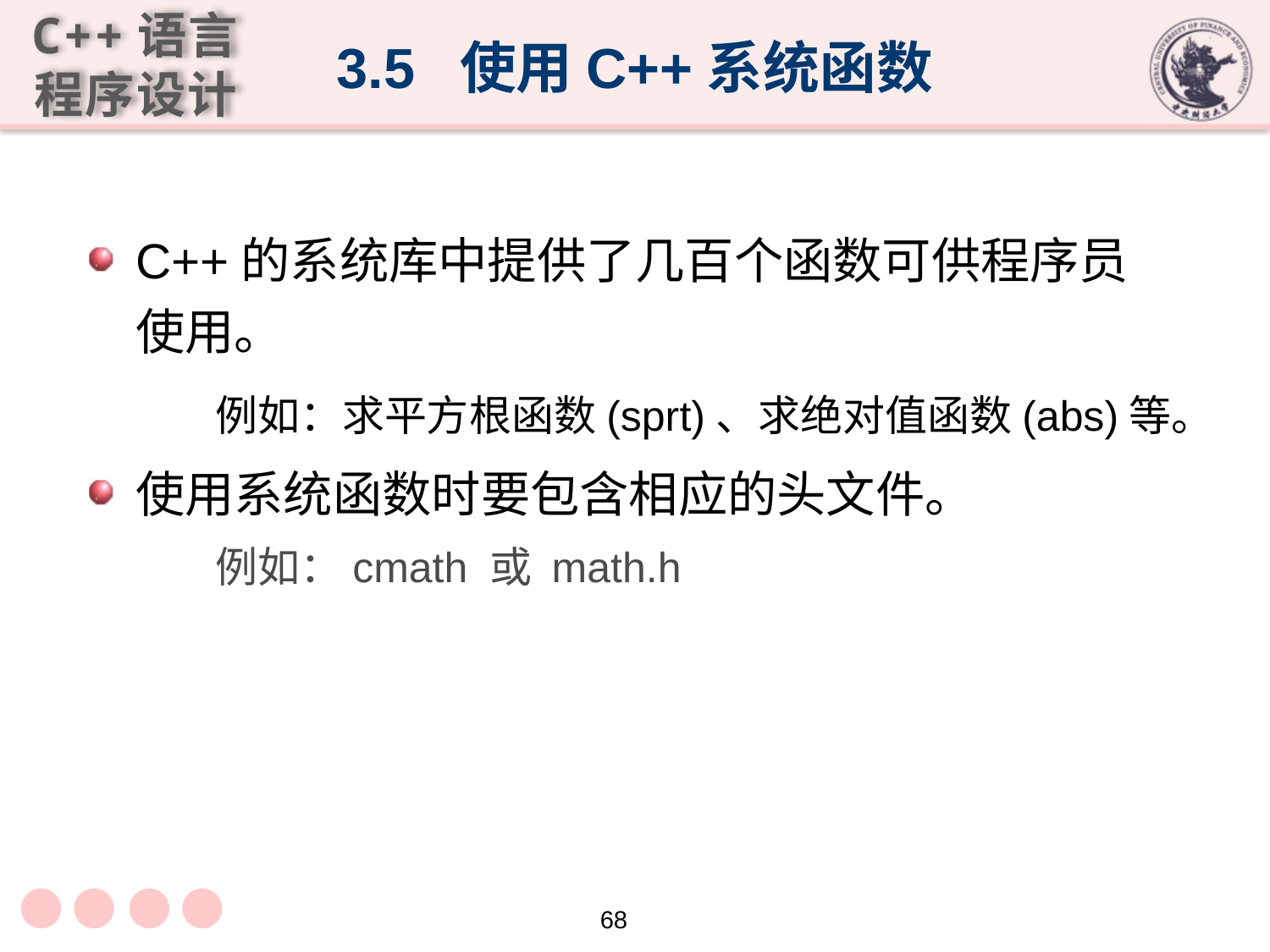

# 3.5  使用C++系统函数
C++的系统库中提供了几百个函数可供程序员使用。
	例如：求平方根函数(sprt)、求绝对值函数(abs)等。
使用系统函数时要包含相应的头文件。
例如：cmath 或 math.h

68